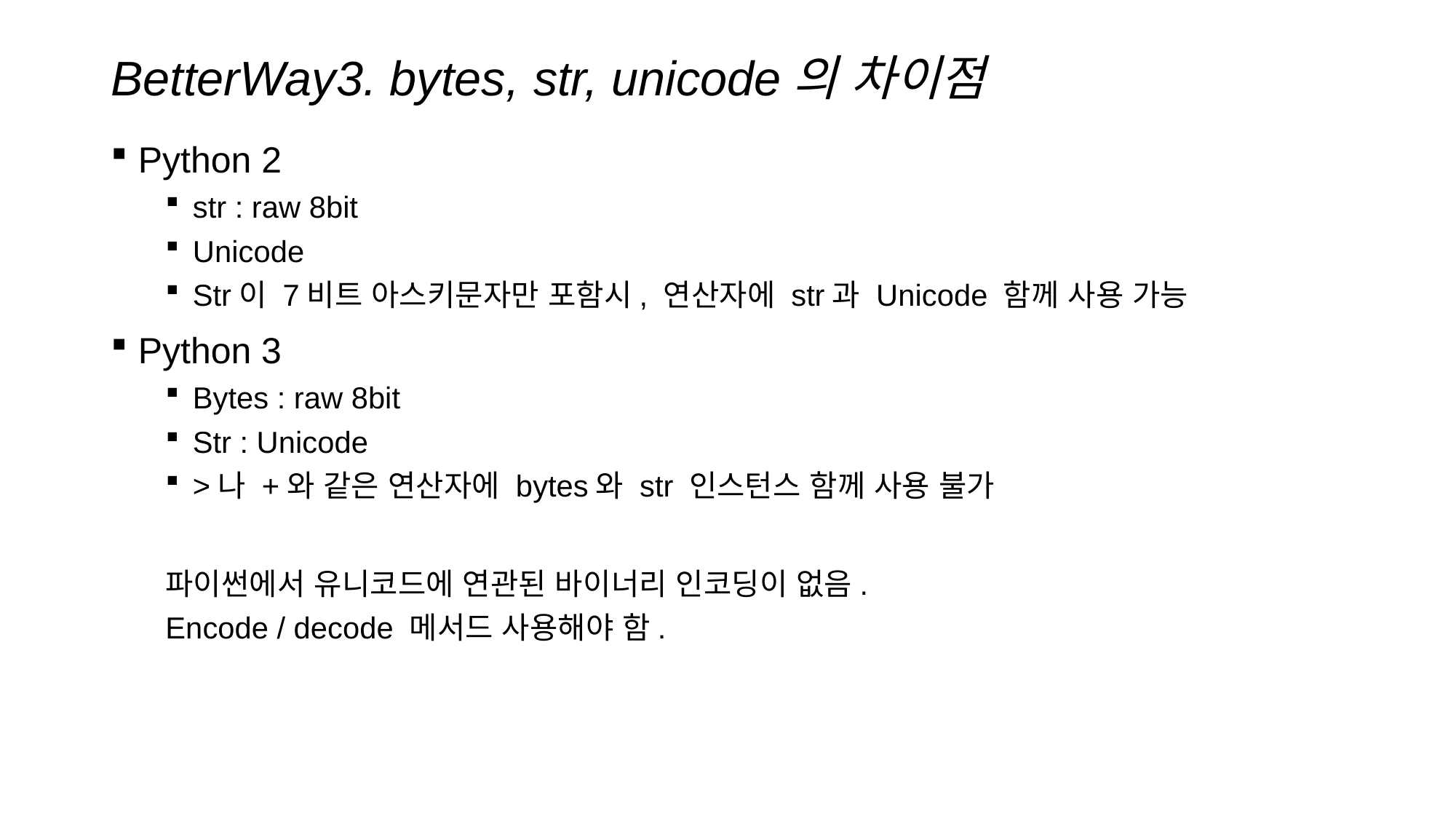

# BetterWay3. bytes, str, unicode의 차이점
Python 2
str : raw 8bit
Unicode
Str이 7비트 아스키문자만 포함시, 연산자에 str과 Unicode 함께 사용 가능
Python 3
Bytes : raw 8bit
Str : Unicode
>나 +와 같은 연산자에 bytes와 str 인스턴스 함께 사용 불가

파이썬에서 유니코드에 연관된 바이너리 인코딩이 없음.
Encode / decode 메서드 사용해야 함.